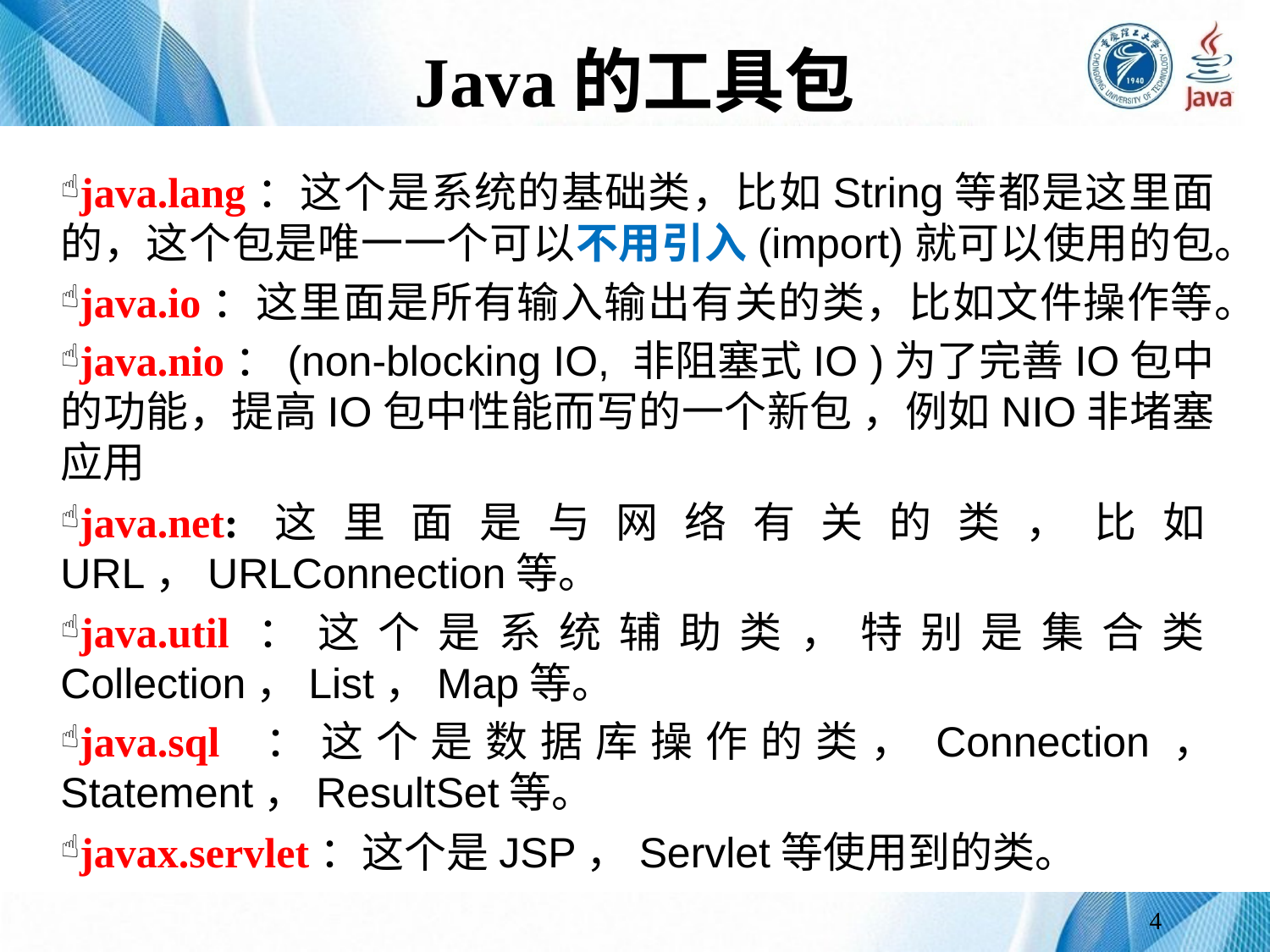

# Java的工具包
java.lang：这个是系统的基础类，比如String等都是这里面的，这个包是唯一一个可以不用引入(import)就可以使用的包。
java.io：这里面是所有输入输出有关的类，比如文件操作等。
java.nio：(non-blocking IO, 非阻塞式IO )为了完善IO包中的功能，提高IO包中性能而写的一个新包 ，例如NIO非堵塞应用
java.net:这里面是与网络有关的类，比如URL，URLConnection等。
java.util：这个是系统辅助类，特别是集合类Collection，List，Map等。
java.sql ：这个是数据库操作的类，Connection， Statement，ResultSet等。
javax.servlet：这个是JSP，Servlet等使用到的类。

4